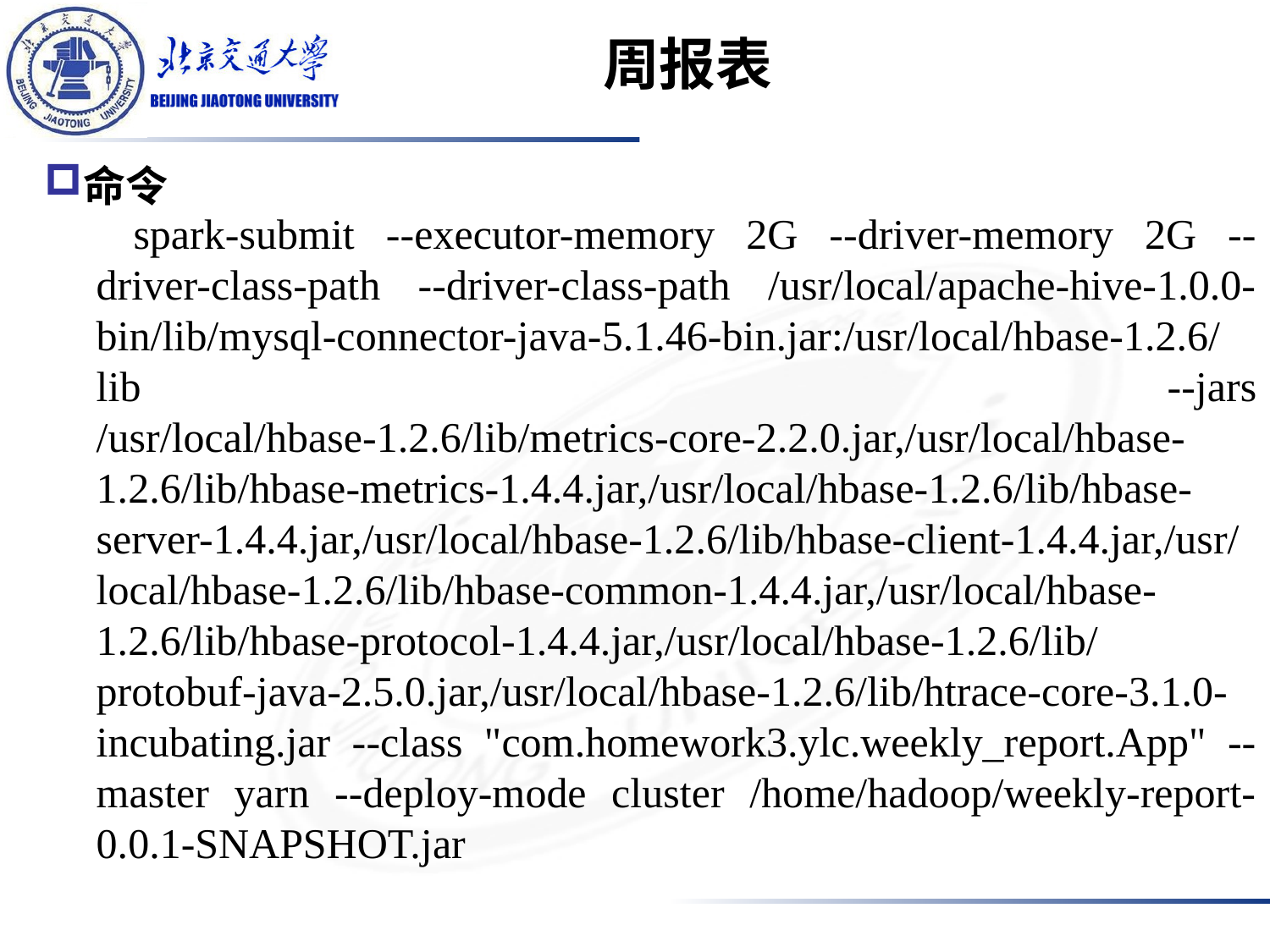

# 周报表
命令

spark-submit --executor-memory 2G --driver-memory 2G --driver-class-path --driver-class-path /usr/local/apache-hive-1.0.0-bin/lib/mysql-connector-java-5.1.46-bin.jar:/usr/local/hbase-1.2.6/lib --jars /usr/local/hbase-1.2.6/lib/metrics-core-2.2.0.jar,/usr/local/hbase-1.2.6/lib/hbase-metrics-1.4.4.jar,/usr/local/hbase-1.2.6/lib/hbase-server-1.4.4.jar,/usr/local/hbase-1.2.6/lib/hbase-client-1.4.4.jar,/usr/local/hbase-1.2.6/lib/hbase-common-1.4.4.jar,/usr/local/hbase-1.2.6/lib/hbase-protocol-1.4.4.jar,/usr/local/hbase-1.2.6/lib/protobuf-java-2.5.0.jar,/usr/local/hbase-1.2.6/lib/htrace-core-3.1.0-incubating.jar --class "com.homework3.ylc.weekly_report.App" --master yarn --deploy-mode cluster /home/hadoop/weekly-report-0.0.1-SNAPSHOT.jar